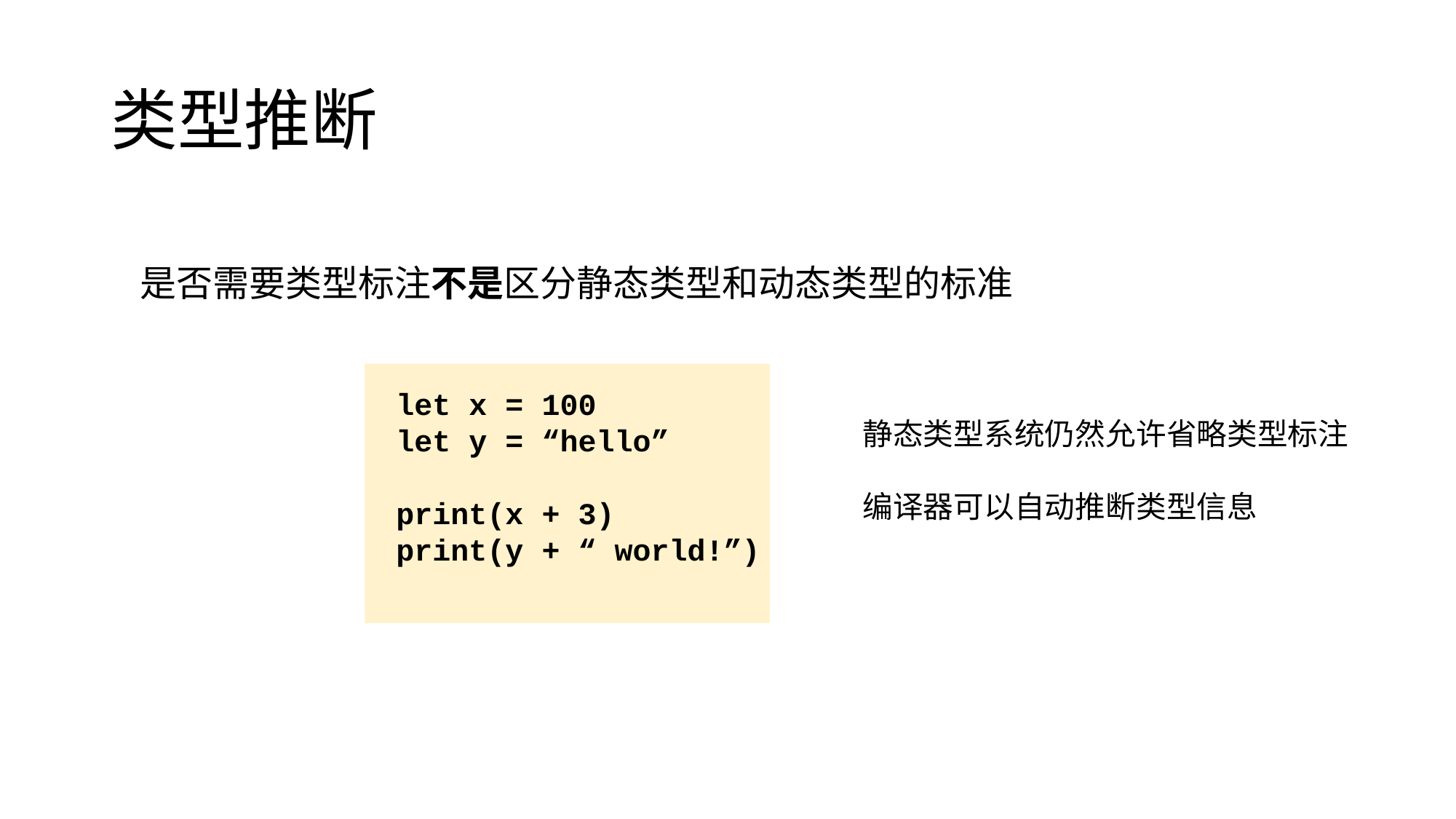

# 类型推断
是否需要类型标注不是区分静态类型和动态类型的标准

let x = 100
let y = “hello”

print(x + 3)
print(y + “ world!”)
静态类型系统仍然允许省略类型标注

编译器可以自动推断类型信息